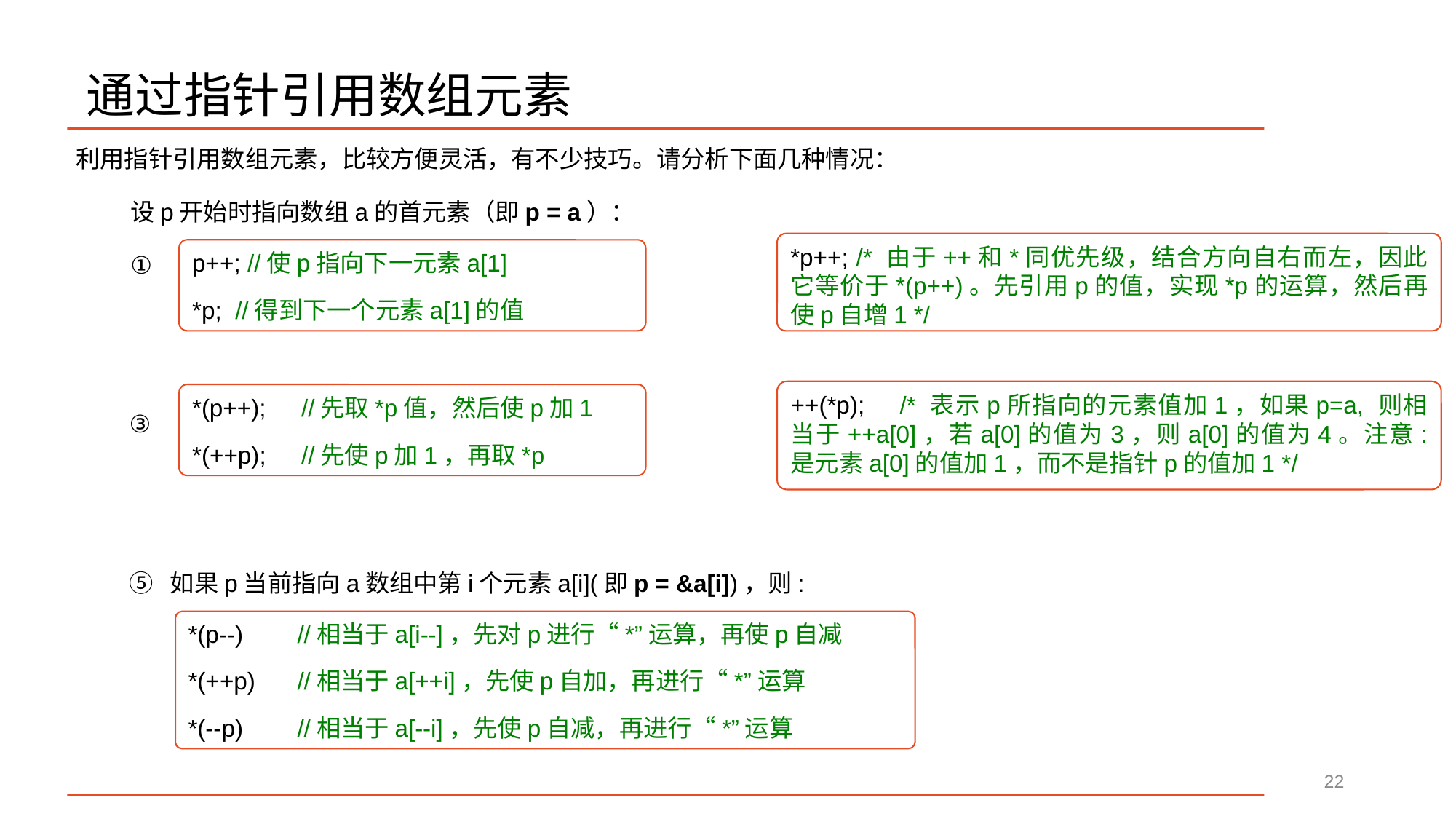

# 通过指针引用数组元素
利用指针引用数组元素，比较方便灵活，有不少技巧。请分析下面几种情况：
设p开始时指向数组a的首元素（即p = a）：
                                              ②

③                                                ④

⑤  如果p当前指向a数组中第i个元素a[i](即p = &a[i])，则:
*p++; /* 由于++和*同优先级，结合方向自右而左，因此它等价于*(p++)。先引用p的值，实现*p的运算，然后再使p自增1 */
p++; //使p指向下一元素a[1]
*p;  //得到下一个元素a[1]的值
++(*p);	/* 表示p所指向的元素值加1，如果p=a, 则相当于++a[0]，若a[0]的值为3，则a[0]的值为4。注意: 是元素a[0]的值加1，而不是指针p的值加1 */
*(p++);	//先取*p值，然后使p加1
*(++p);	//先使p加1，再取*p
*(p--)	//相当于a[i--]，先对p进行“*”运算，再使p自减
*(++p)	//相当于a[++i]，先使p自加，再进行“*”运算
*(--p)	//相当于a[--i]，先使p自减，再进行“*”运算
22